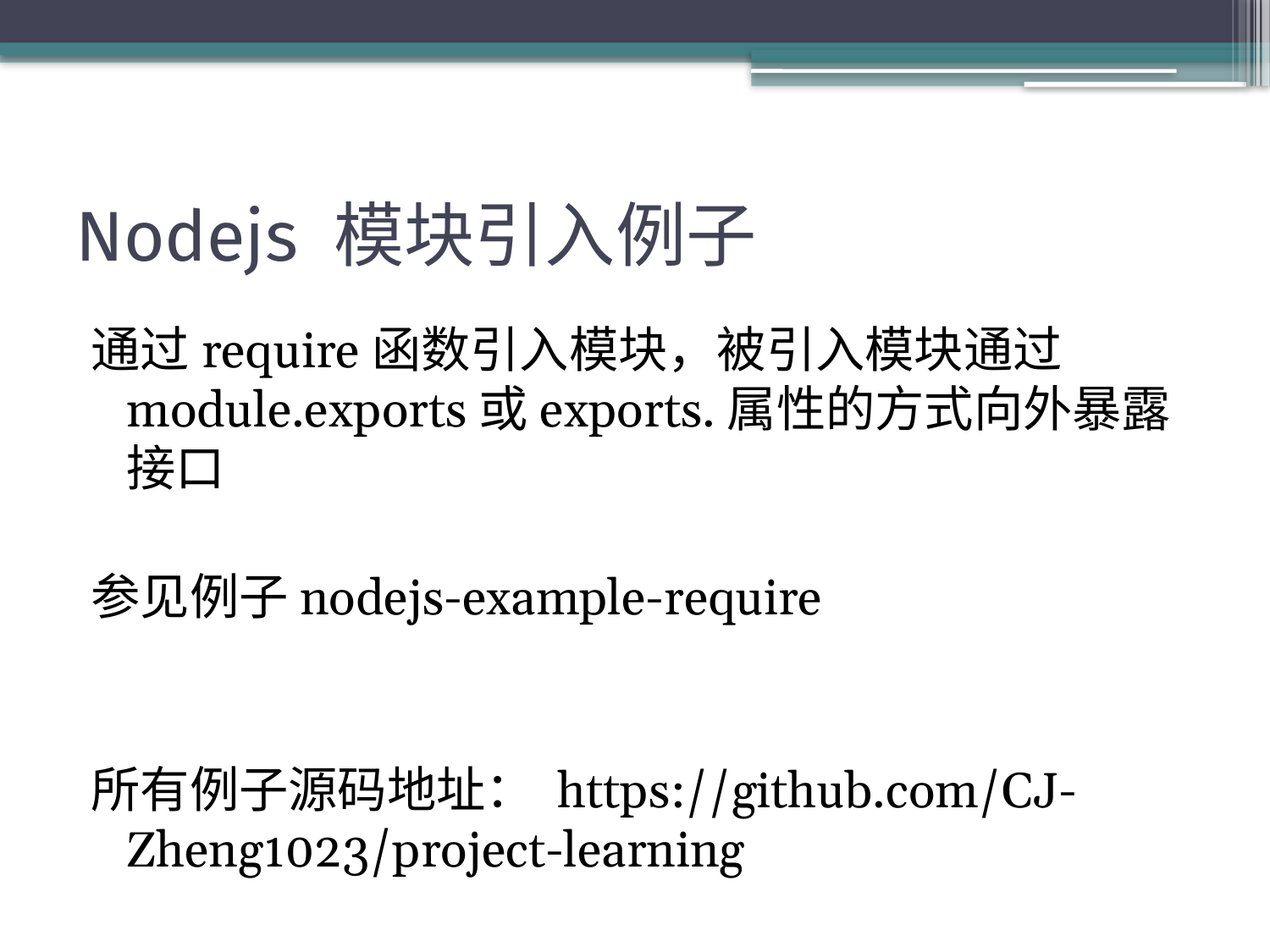

# Nodejs 模块引入例子
通过require函数引入模块，被引入模块通过module.exports或exports.属性的方式向外暴露接口

参见例子nodejs-example-require

所有例子源码地址： https://github.com/CJ-Zheng1023/project-learning